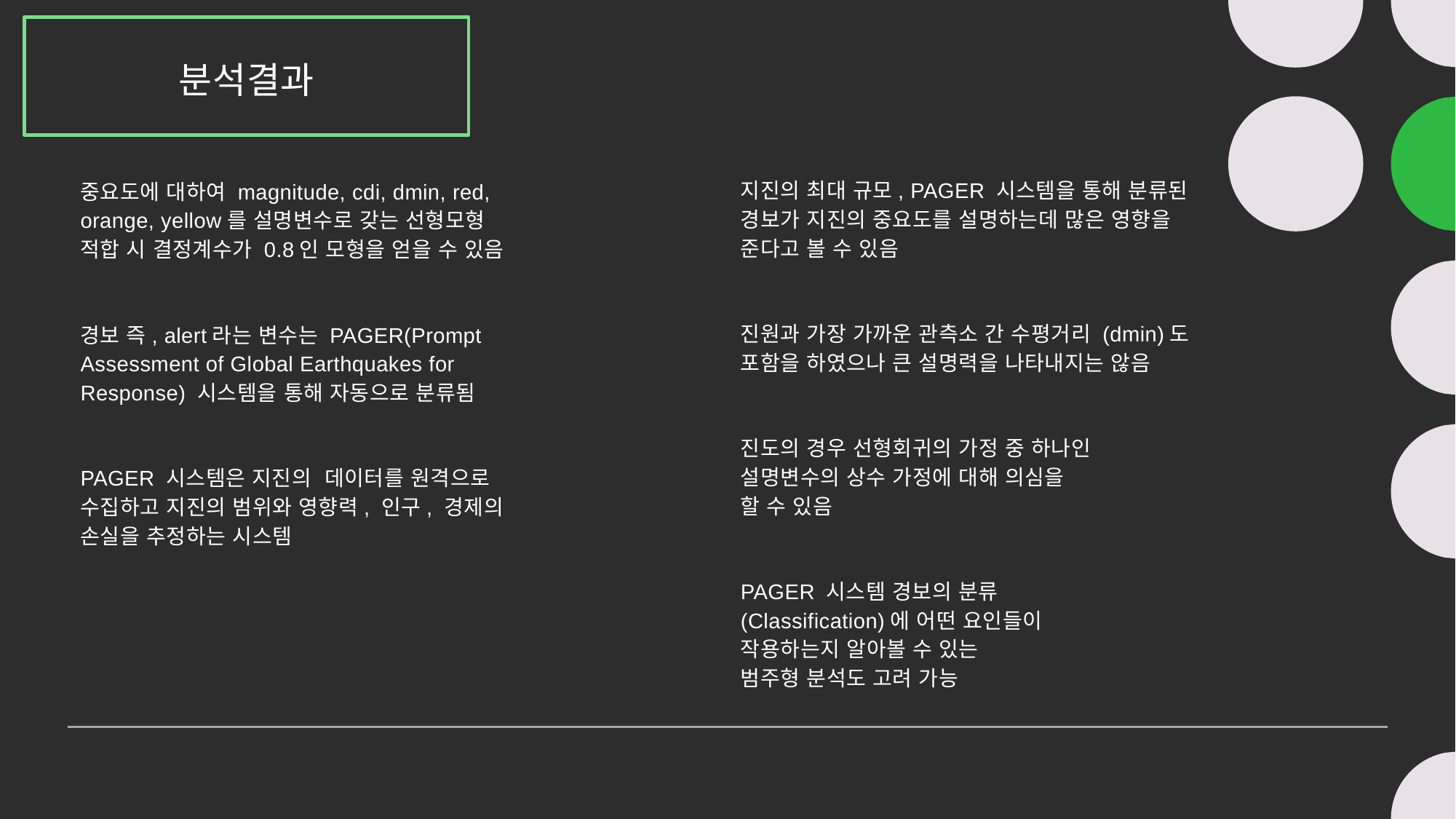

# 분석결과
지진의 최대 규모, PAGER 시스템을 통해 분류된 경보가 지진의 중요도를 설명하는데 많은 영향을 준다고 볼 수 있음

진원과 가장 가까운 관측소 간 수평거리 (dmin)도 포함을 하였으나 큰 설명력을 나타내지는 않음

진도의 경우 선형회귀의 가정 중 하나인
설명변수의 상수 가정에 대해 의심을
할 수 있음

PAGER 시스템 경보의 분류
(Classification)에 어떤 요인들이
작용하는지 알아볼 수 있는
범주형 분석도 고려 가능

중요도에 대하여 magnitude, cdi, dmin, red, orange, yellow를 설명변수로 갖는 선형모형 적합 시 결정계수가 0.8인 모형을 얻을 수 있음

경보 즉, alert라는 변수는 PAGER(Prompt Assessment of Global Earthquakes for Response) 시스템을 통해 자동으로 분류됨

PAGER 시스템은 지진의  데이터를 원격으로 수집하고 지진의 범위와 영향력, 인구, 경제의 손실을 추정하는 시스템